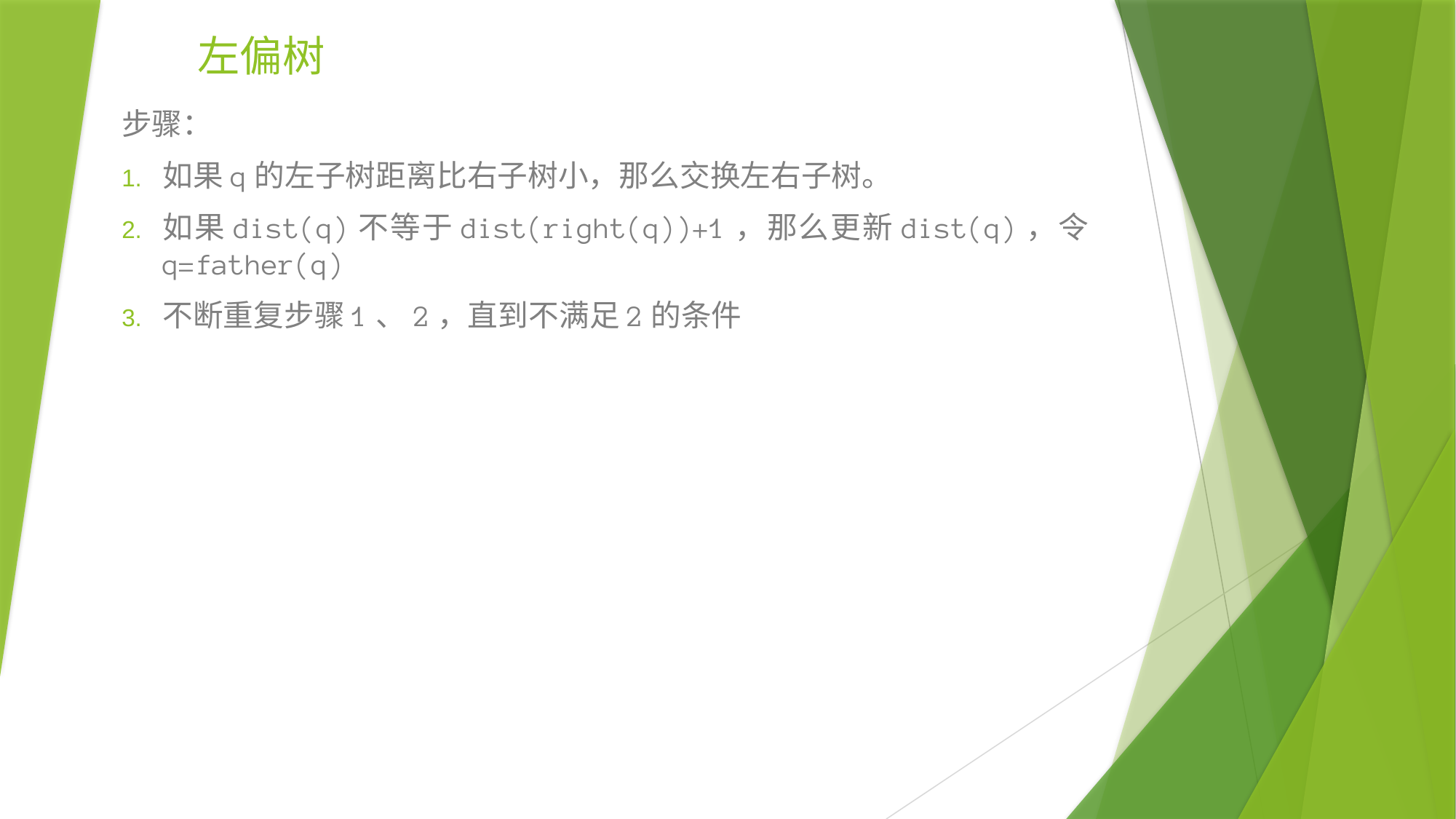

# 左偏树
步骤：
如果q的左子树距离比右子树小，那么交换左右子树。
如果dist(q)不等于dist(right(q))+1，那么更新dist(q)，令q=father(q)
不断重复步骤1、2，直到不满足2的条件